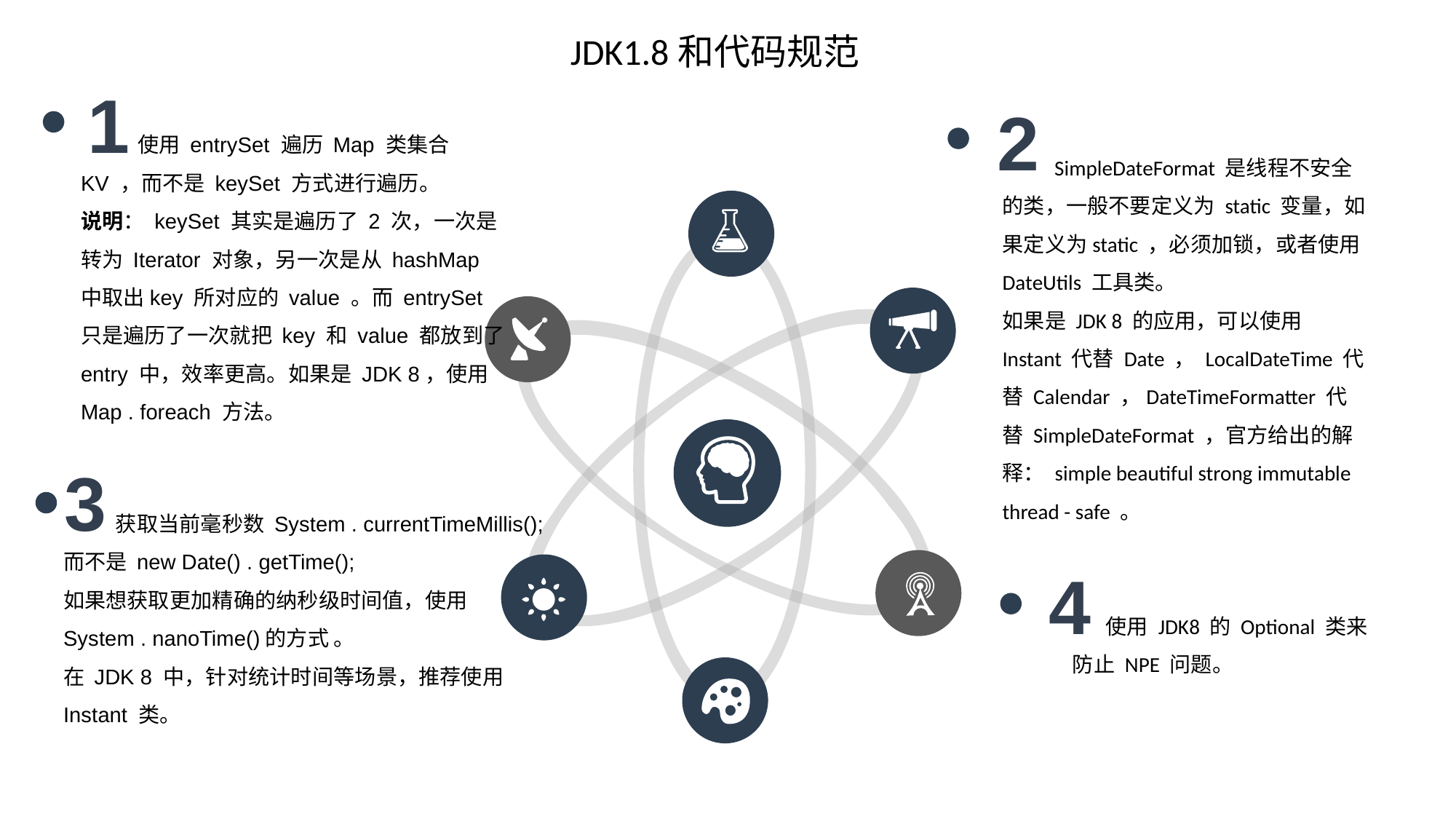

JDK1.8和代码规范
1
2

           使用 entrySet 遍历 Map 类集合 KV ，而不是 keySet 方式进行遍历。
说明： keySet 其实是遍历了 2 次，一次是转为 Iterator 对象，另一次是从 hashMap 中取出key 所对应的 value 。而 entrySet 只是遍历了一次就把 key 和 value 都放到了 entry 中，效率更高。如果是 JDK 8，使用 Map . foreach 方法。

           SimpleDateFormat 是线程不安全的类，一般不要定义为 static 变量，如果定义为static ，必须加锁，或者使用 DateUtils 工具类。
如果是 JDK 8 的应用，可以使用 Instant 代替 Date ， LocalDateTime 代替 Calendar ，DateTimeFormatter 代替 SimpleDateFormat ，官方给出的解释： simple beautiful strong immutable thread - safe 。

3

          获取当前毫秒数 System . currentTimeMillis(); 而不是 new Date() . getTime();
如果想获取更加精确的纳秒级时间值，使用 System . nanoTime()的方式 。
在 JDK 8 中，针对统计时间等场景，推荐使用 Instant 类。

4

      使用 JDK8 的 Optional 类来防止 NPE 问题。